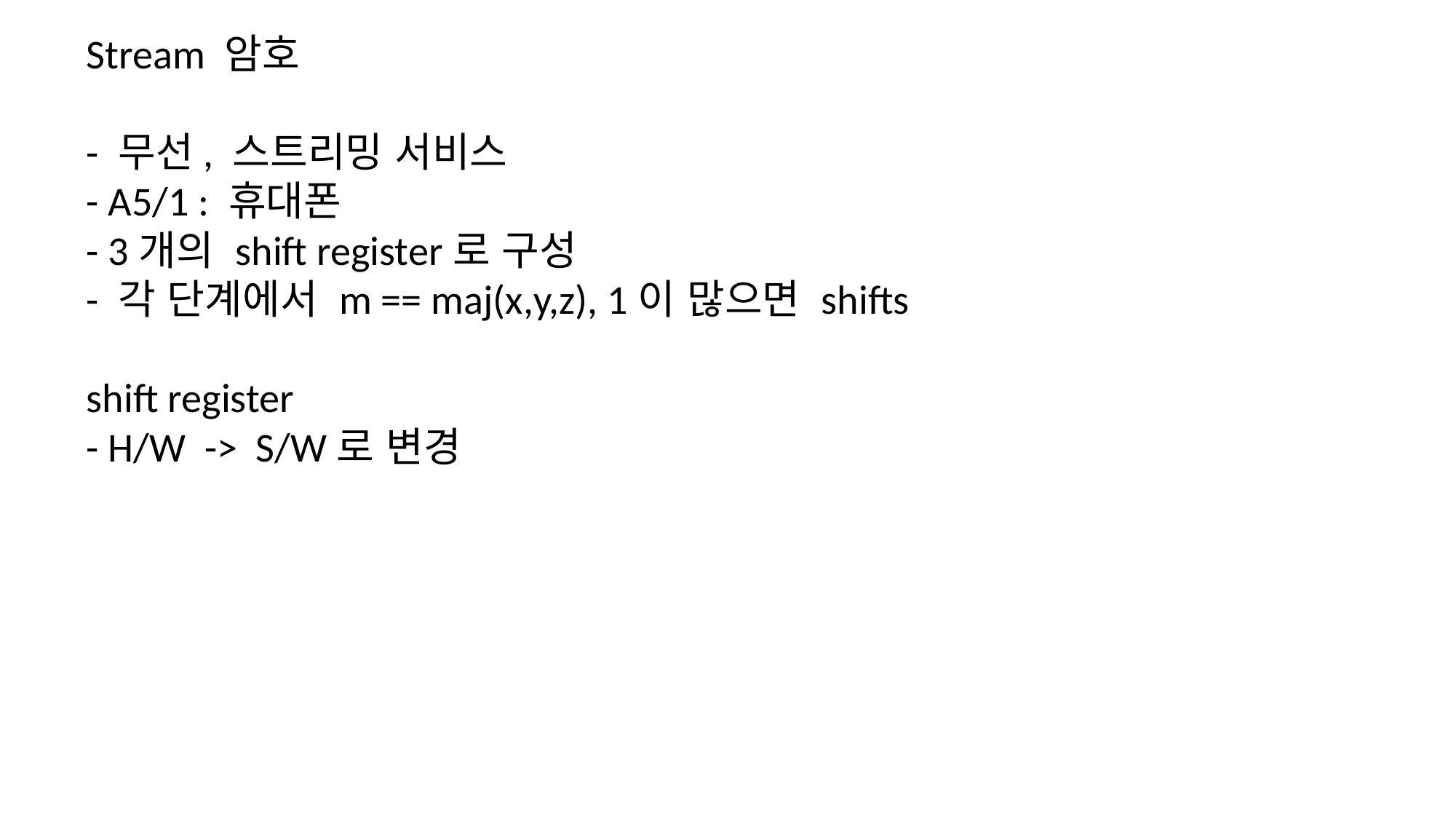

Stream 암호

- 무선, 스트리밍 서비스
- A5/1 : 휴대폰
- 3개의 shift register로 구성
- 각 단계에서 m == maj(x,y,z), 1이 많으면 shifts

shift register
- H/W  ->  S/W로 변경